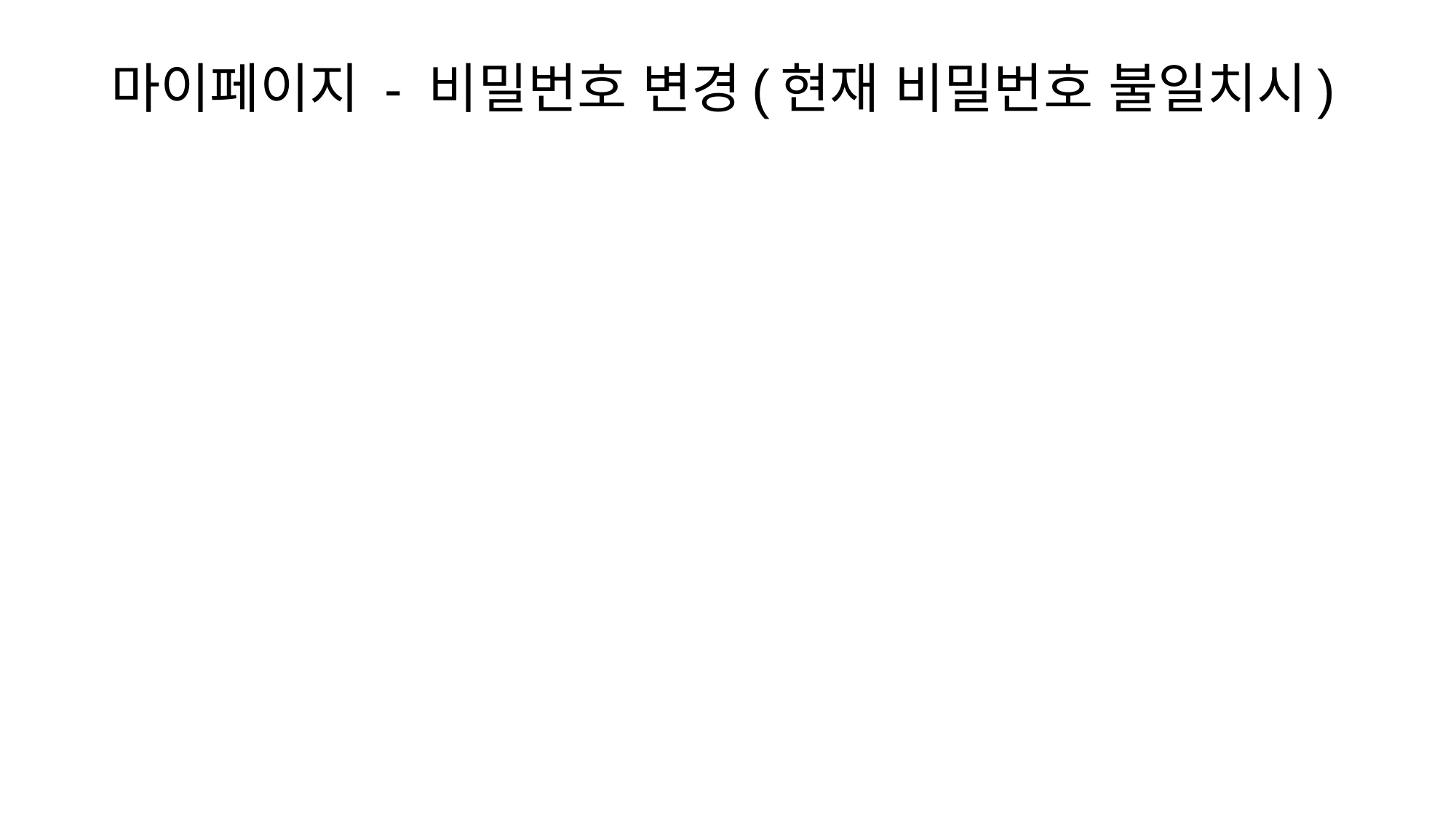

# 마이페이지 - 비밀번호 변경(현재 비밀번호 불일치시)